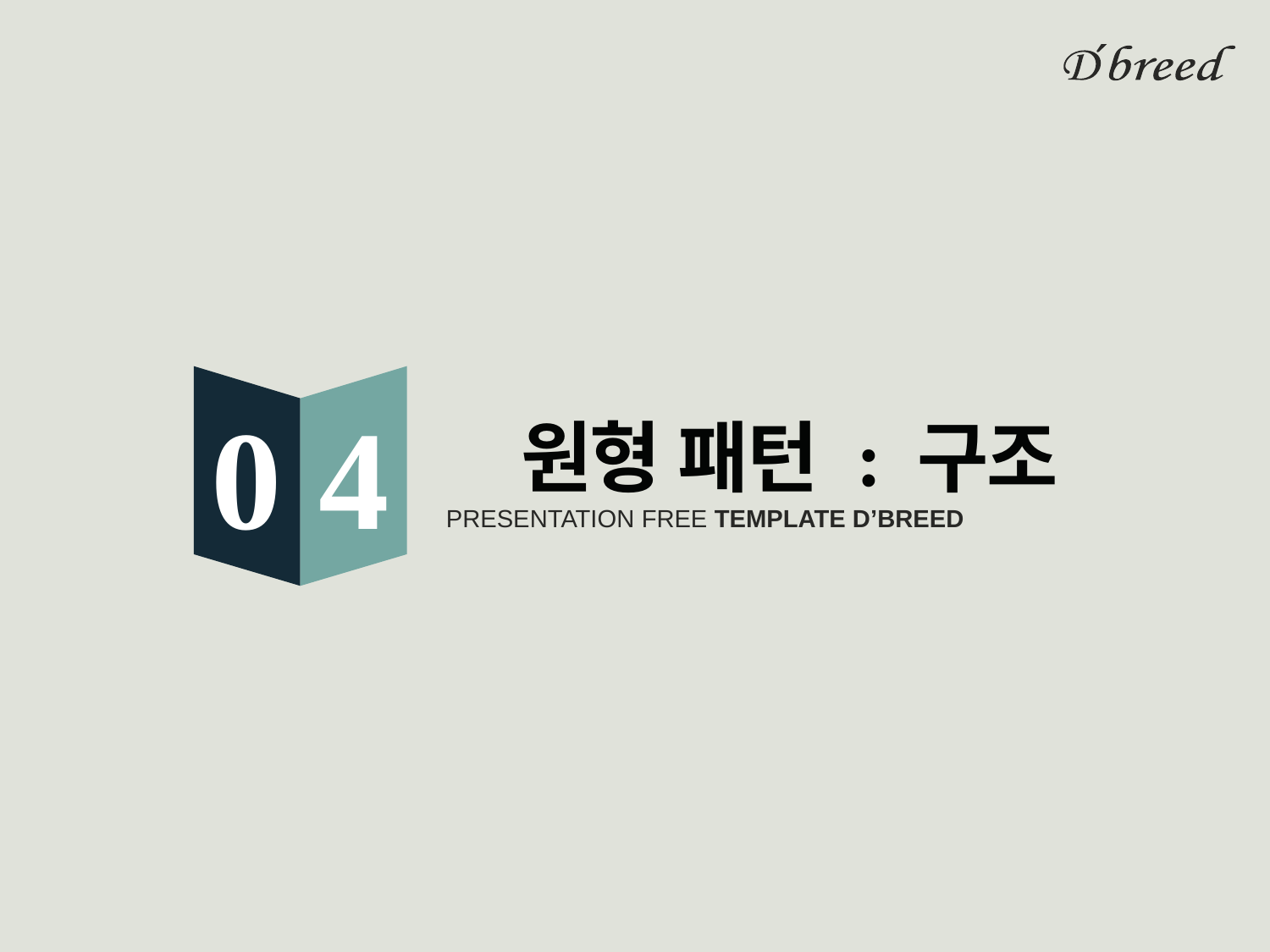

0
4
원형 패턴 : 구조
PRESENTATION FREE TEMPLATE D’BREED